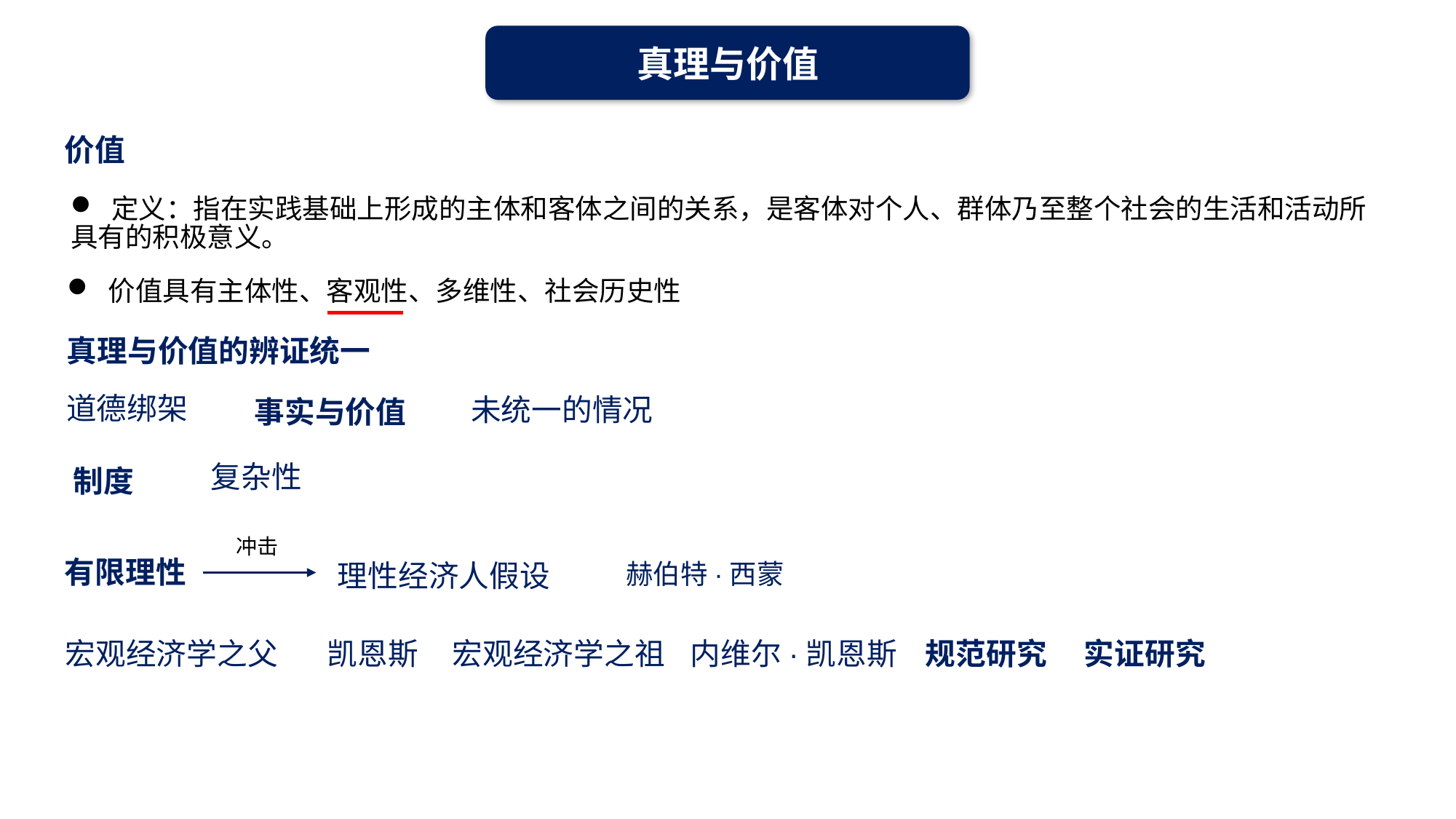

真理与价值
价值
定义：指在实践基础上形成的主体和客体之间的关系，是客体对个人、群体乃至整个社会的生活和活动所
具有的积极意义。
价值具有主体性、客观性、多维性、社会历史性
真理与价值的辨证统一
道德绑架
未统一的情况
事实与价值
复杂性
制度
冲击
有限理性
赫伯特·西蒙
理性经济人假设
凯恩斯
宏观经济学之祖
内维尔·凯恩斯
规范研究
实证研究
宏观经济学之父